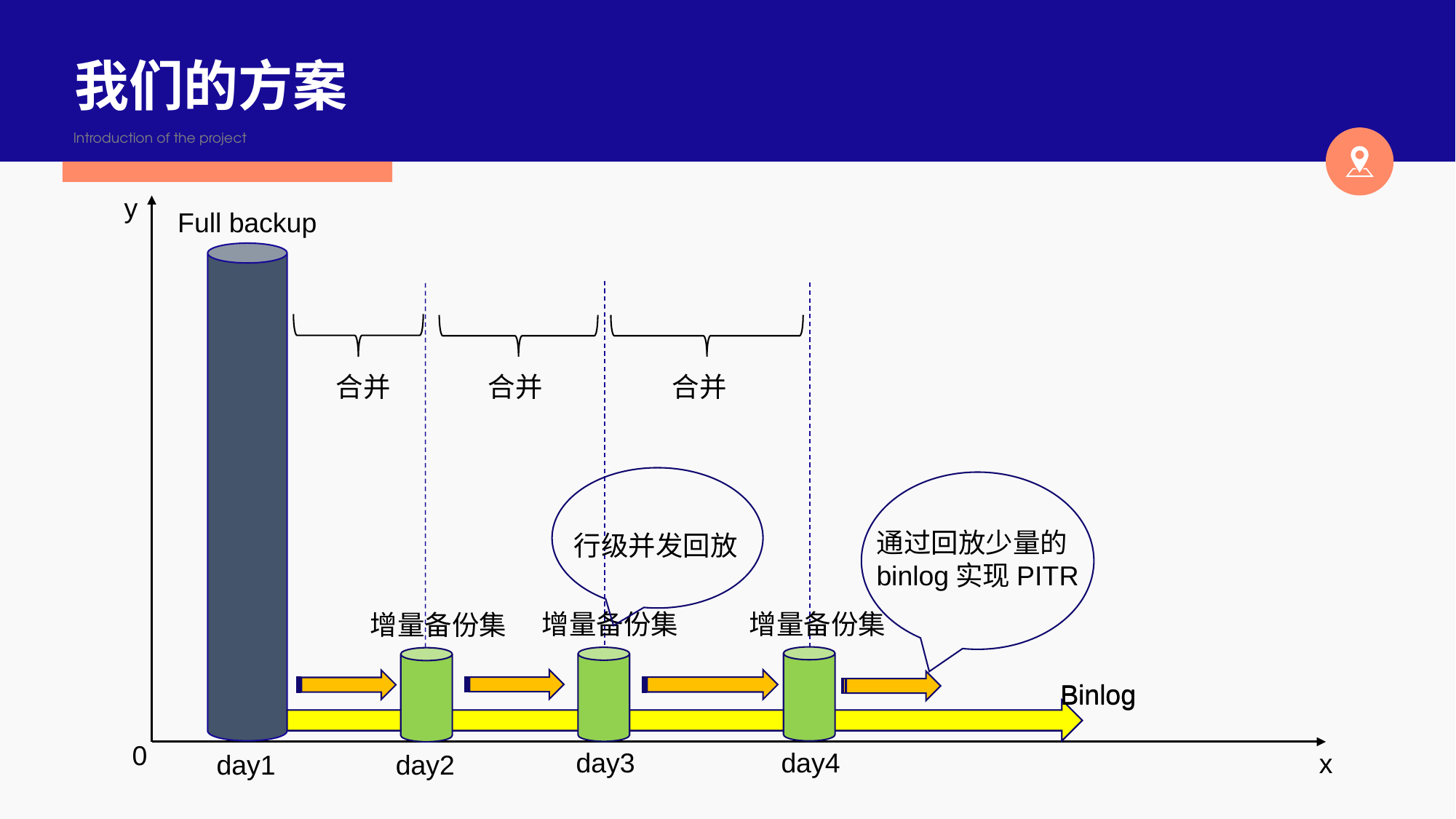

我们的方案
Introduction of the project

y
0
x
Full backup

day1

合并
合并
合并

行级并发回放

通过回放少量的
binlog实现PITR
增量备份集
增量备份集
增量备份集

Binlog

Binlog

day3
day4
day2